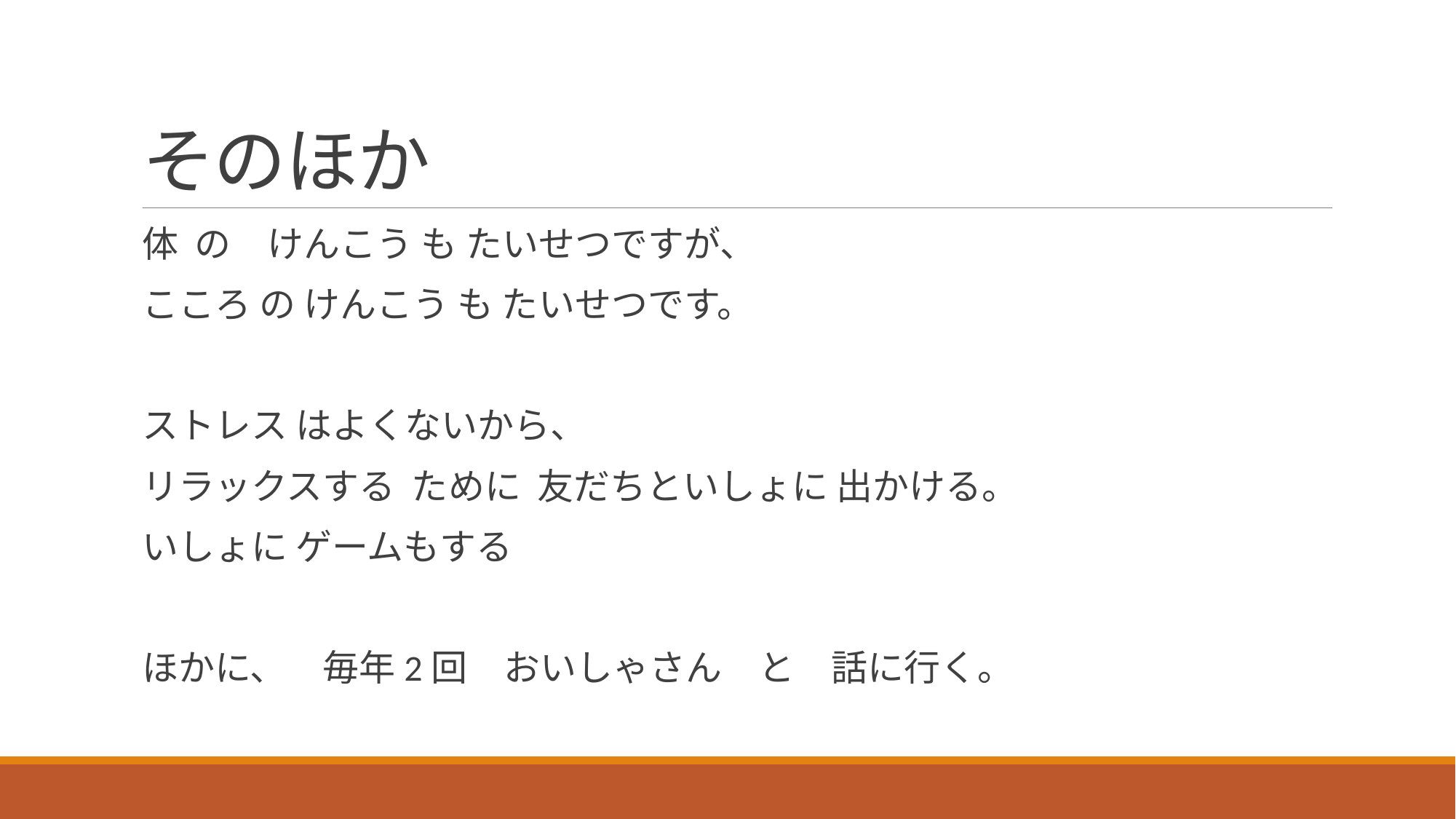

# そのほか
体  の　けんこう も たいせつですが、
こころ の けんこう も たいせつです。

ストレス はよくないから、
リラックスする  ために  友だちといしょに 出かける。
いしょに ゲームもする

ほかに、　毎年2回　おいしゃさん　と　話に行く。